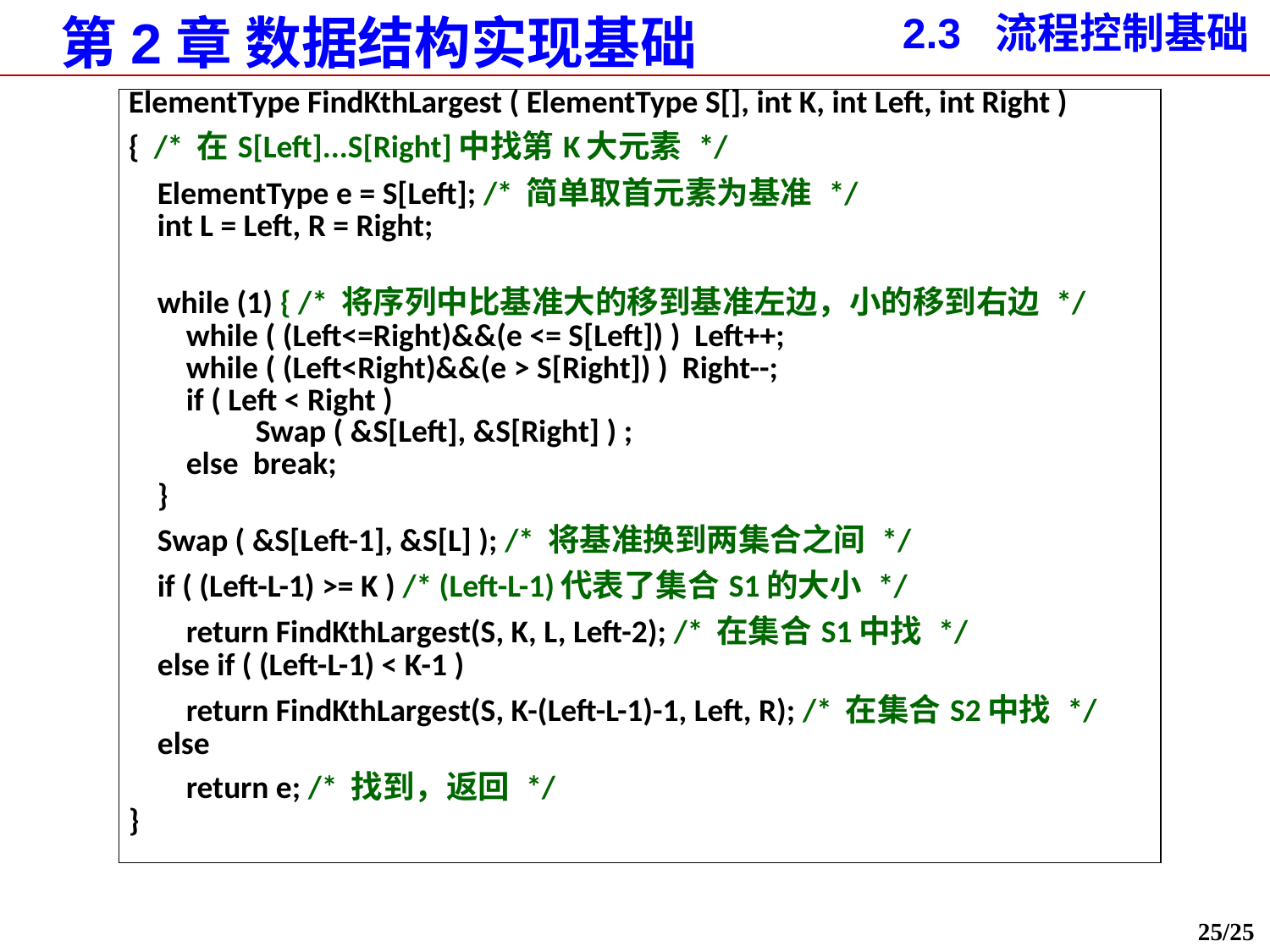

2.3  流程控制基础
| ElementType FindKthLargest ( ElementType S[], int K, int Left, int Right ) { /\* 在S[Left]...S[Right]中找第K大元素 \*/ ElementType e = S[Left]; /\* 简单取首元素为基准 \*/ int L = Left, R = Right; while (1) { /\* 将序列中比基准大的移到基准左边，小的移到右边 \*/ while ( (Left<=Right)&&(e <= S[Left]) ) Left++; while ( (Left<Right)&&(e > S[Right]) ) Right--; if ( Left < Right ) Swap ( &S[Left], &S[Right] ) ; else break; } Swap ( &S[Left-1], &S[L] ); /\* 将基准换到两集合之间 \*/ if ( (Left-L-1) >= K ) /\* (Left-L-1)代表了集合S1的大小 \*/ return FindKthLargest(S, K, L, Left-2); /\* 在集合S1中找 \*/ else if ( (Left-L-1) < K-1 ) return FindKthLargest(S, K-(Left-L-1)-1, Left, R); /\* 在集合S2中找 \*/ else return e; /\* 找到，返回 \*/ } |
| --- |
25/25